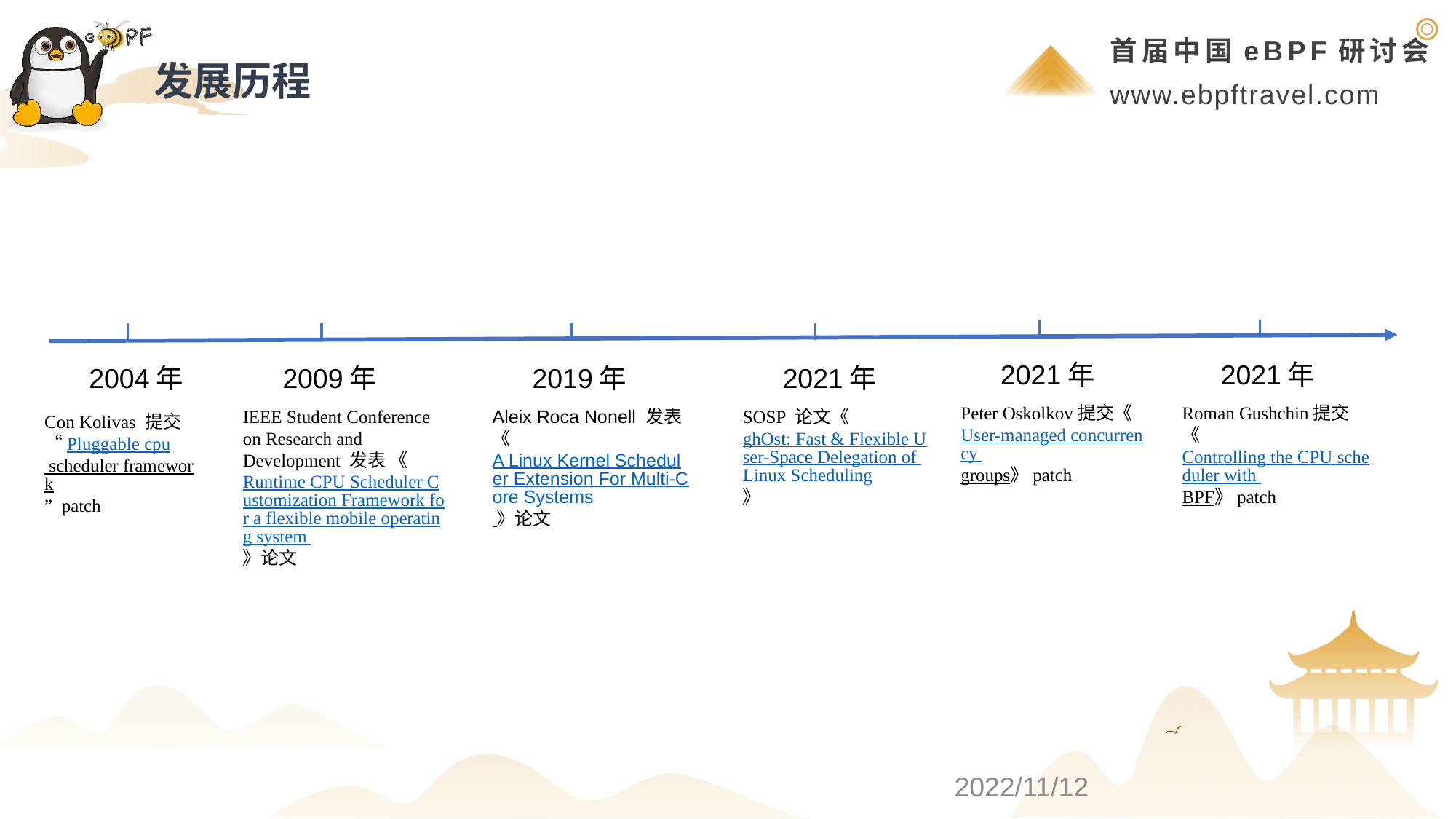

发展历程
2021年
2021年
2004年
2009年
2019年
2021年
Peter Oskolkov提交《User-managed concurrency groups》patch
Roman Gushchin提交《Controlling the CPU scheduler with BPF》patch
IEEE Student Conference on Research and Development 发表 《Runtime CPU Scheduler Customization Framework for a flexible mobile operating system 》论文

Aleix Roca Nonell 发表 《A Linux Kernel Scheduler Extension For Multi-Core Systems 》论文

SOSP 论文《ghOst: Fast & Flexible User-Space Delegation of Linux Scheduling》
Con Kolivas 提交“Pluggable cpu scheduler framework”  patch

2022/11/12